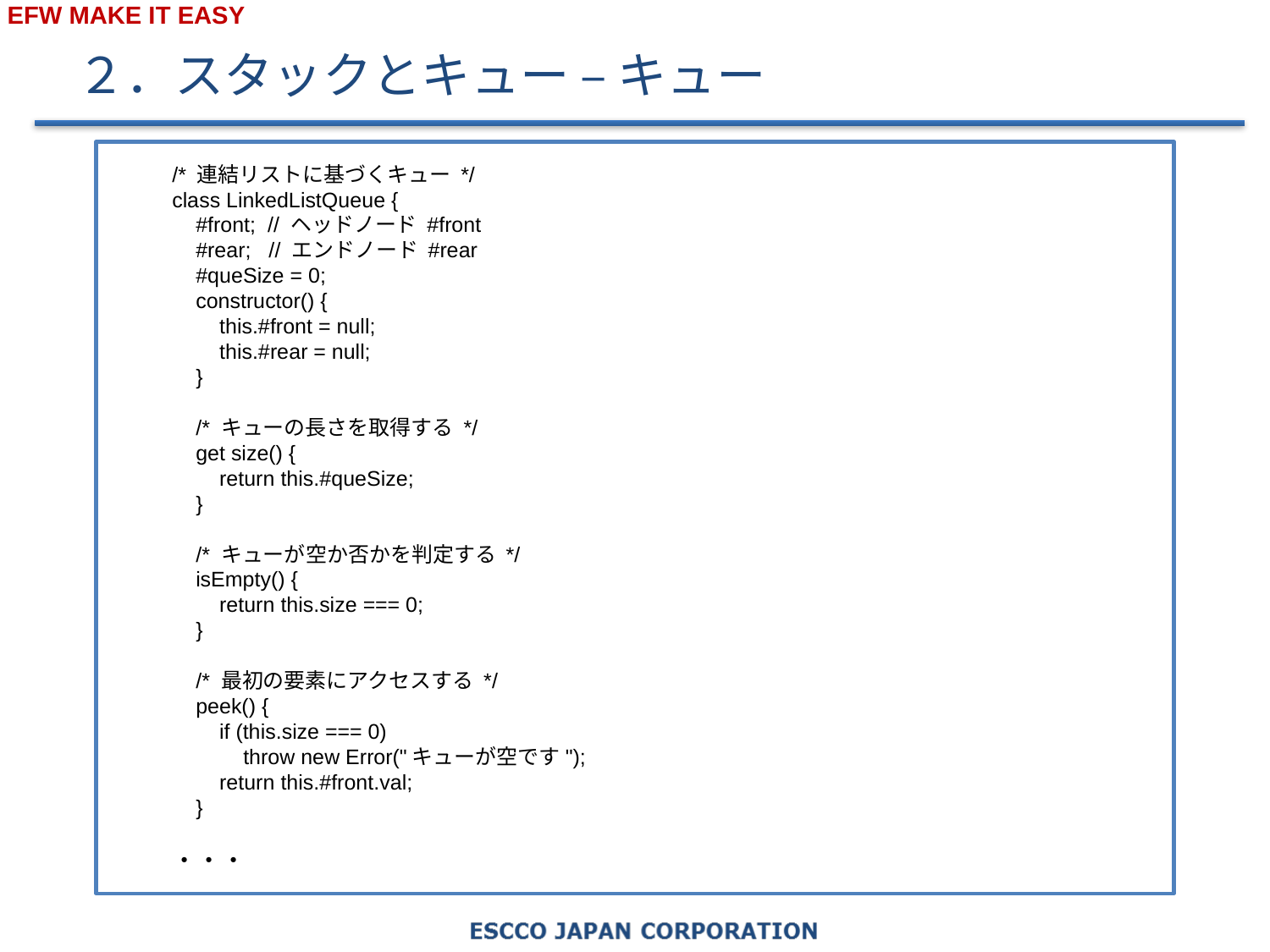

# ２．スタックとキュー – キュー
/* 連結リストに基づくキュー */
class LinkedListQueue {
    #front;  // ヘッドノード #front
    #rear;   // エンドノード #rear
    #queSize = 0;
    constructor() {
        this.#front = null;
        this.#rear = null;
    }

    /* キューの長さを取得する */
    get size() {
        return this.#queSize;
    }

    /* キューが空か否かを判定する */
    isEmpty() {
        return this.size === 0;
    }

    /* 最初の要素にアクセスする */
    peek() {
        if (this.size === 0)
            throw new Error("キューが空です");
        return this.#front.val;
    }

・・・